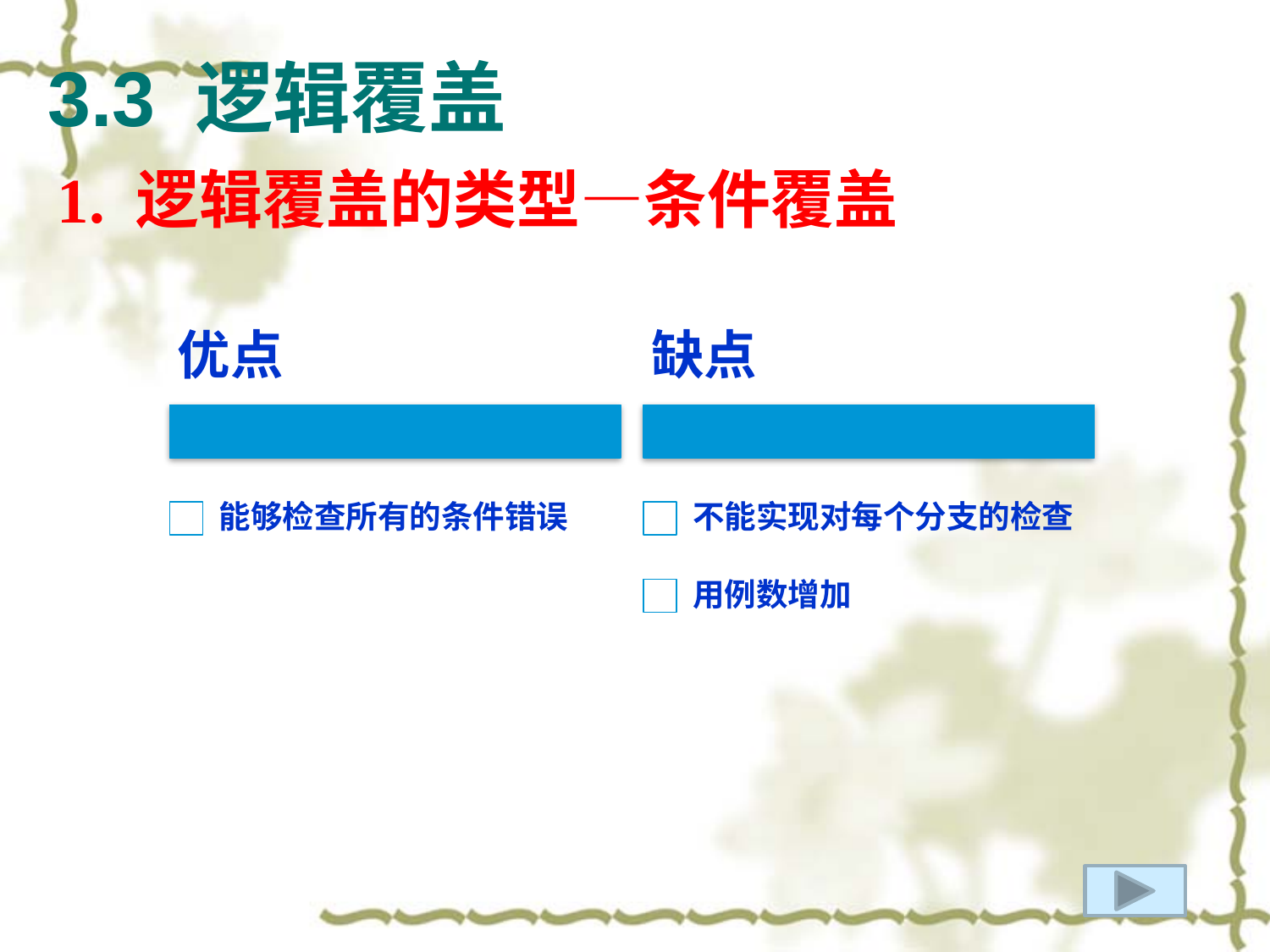

# 3.3 逻辑覆盖
1. 逻辑覆盖的类型—条件覆盖
优点
能够检查所有的条件错误
缺点
不能实现对每个分支的检查
用例数增加